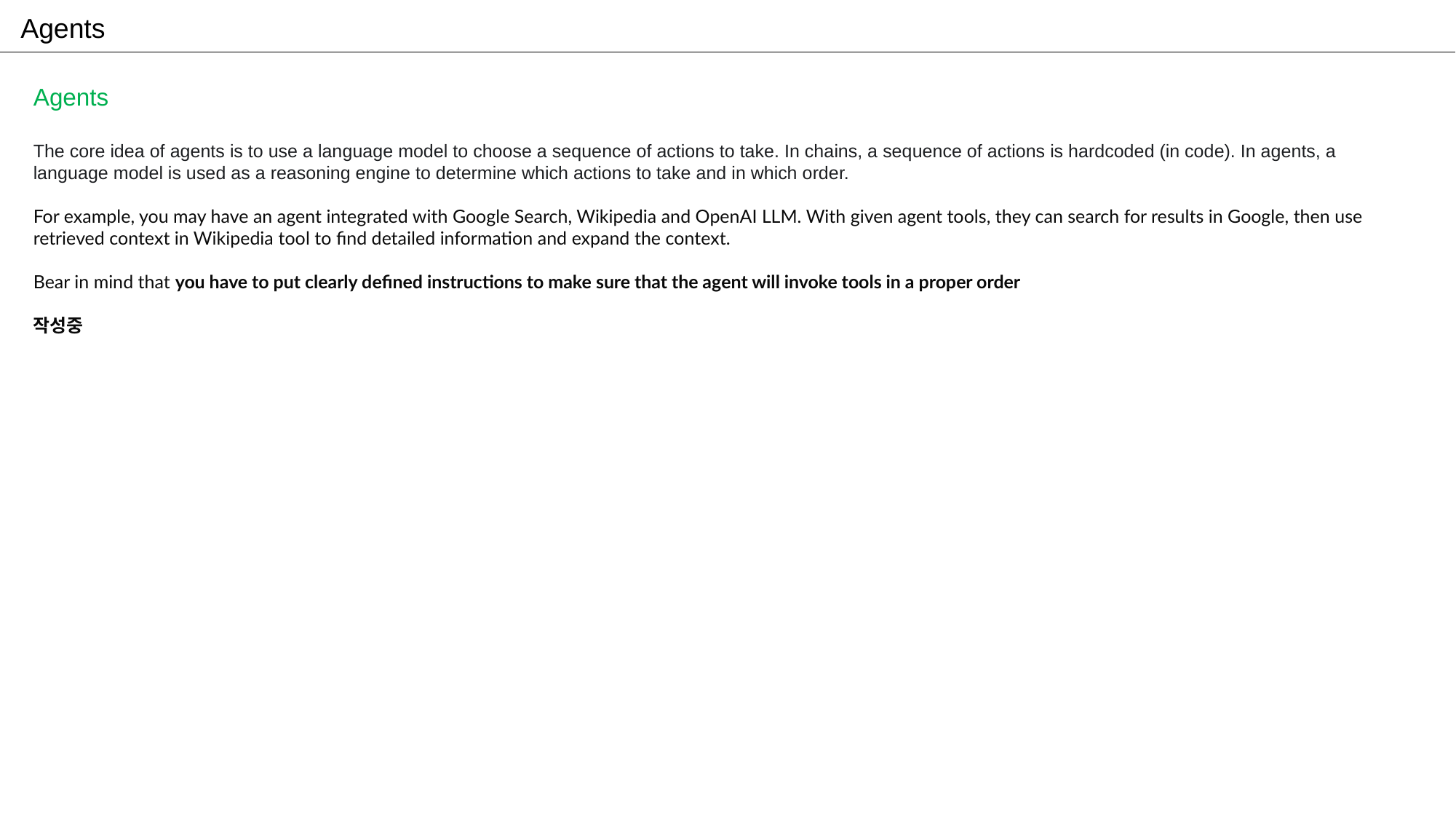

Agents
Agents

The core idea of agents is to use a language model to choose a sequence of actions to take. In chains, a sequence of actions is hardcoded (in code). In agents, a language model is used as a reasoning engine to determine which actions to take and in which order.

For example, you may have an agent integrated with Google Search, Wikipedia and OpenAI LLM. With given agent tools, they can search for results in Google, then use retrieved context in Wikipedia tool to find detailed information and expand the context.

Bear in mind that you have to put clearly defined instructions to make sure that the agent will invoke tools in a proper order

작성중